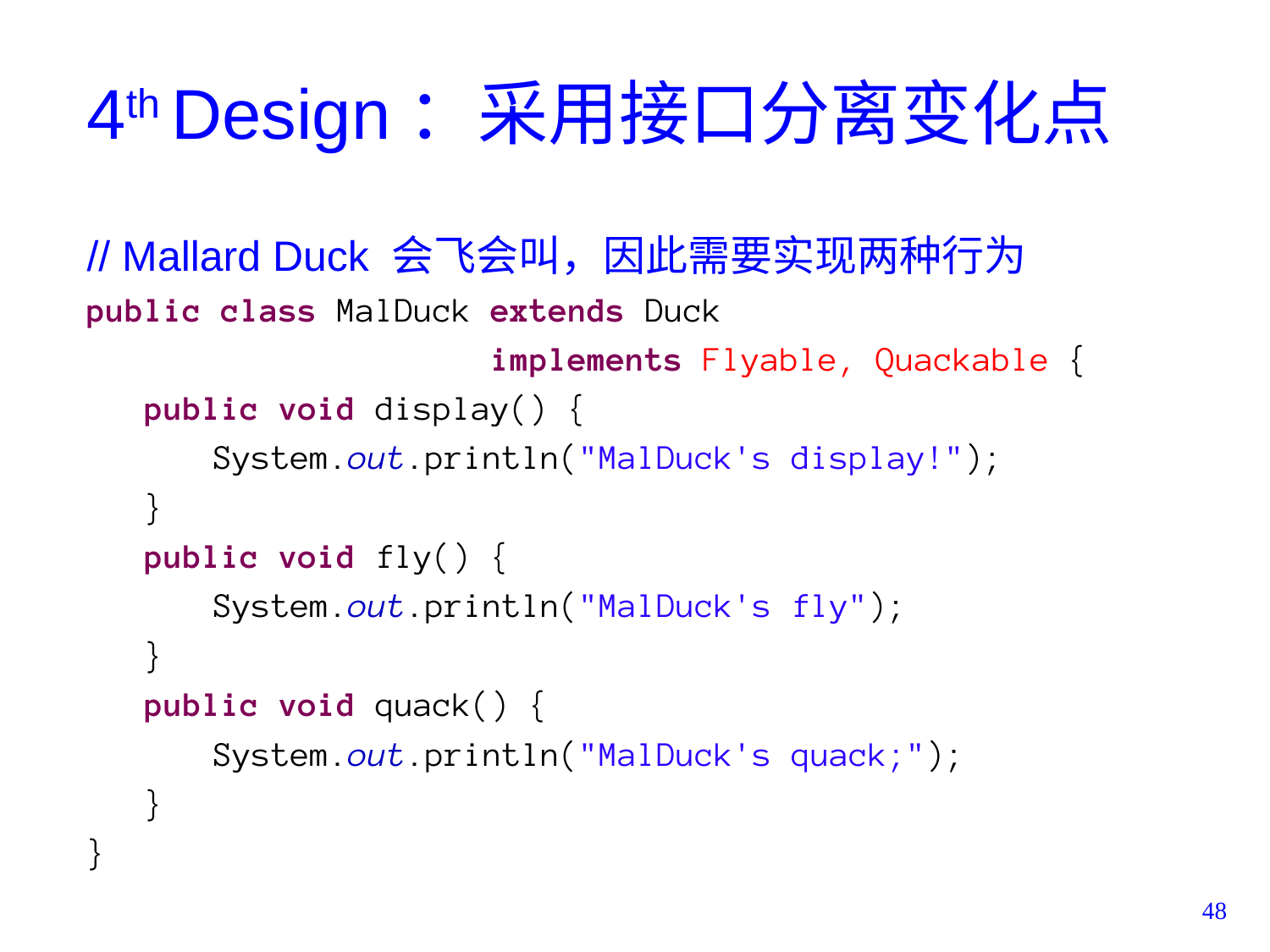

# 4th Design：采用接口分离变化点
// Mallard Duck 会飞会叫，因此需要实现两种行为
public class MalDuck extends Duck
                     implements Flyable, Quackable {
   public void display() {
	System.out.println("MalDuck's display!");
   }
   public void fly() {
	System.out.println("MalDuck's fly");
   }
   public void quack() {
	System.out.println("MalDuck's quack;");
   }
}
48